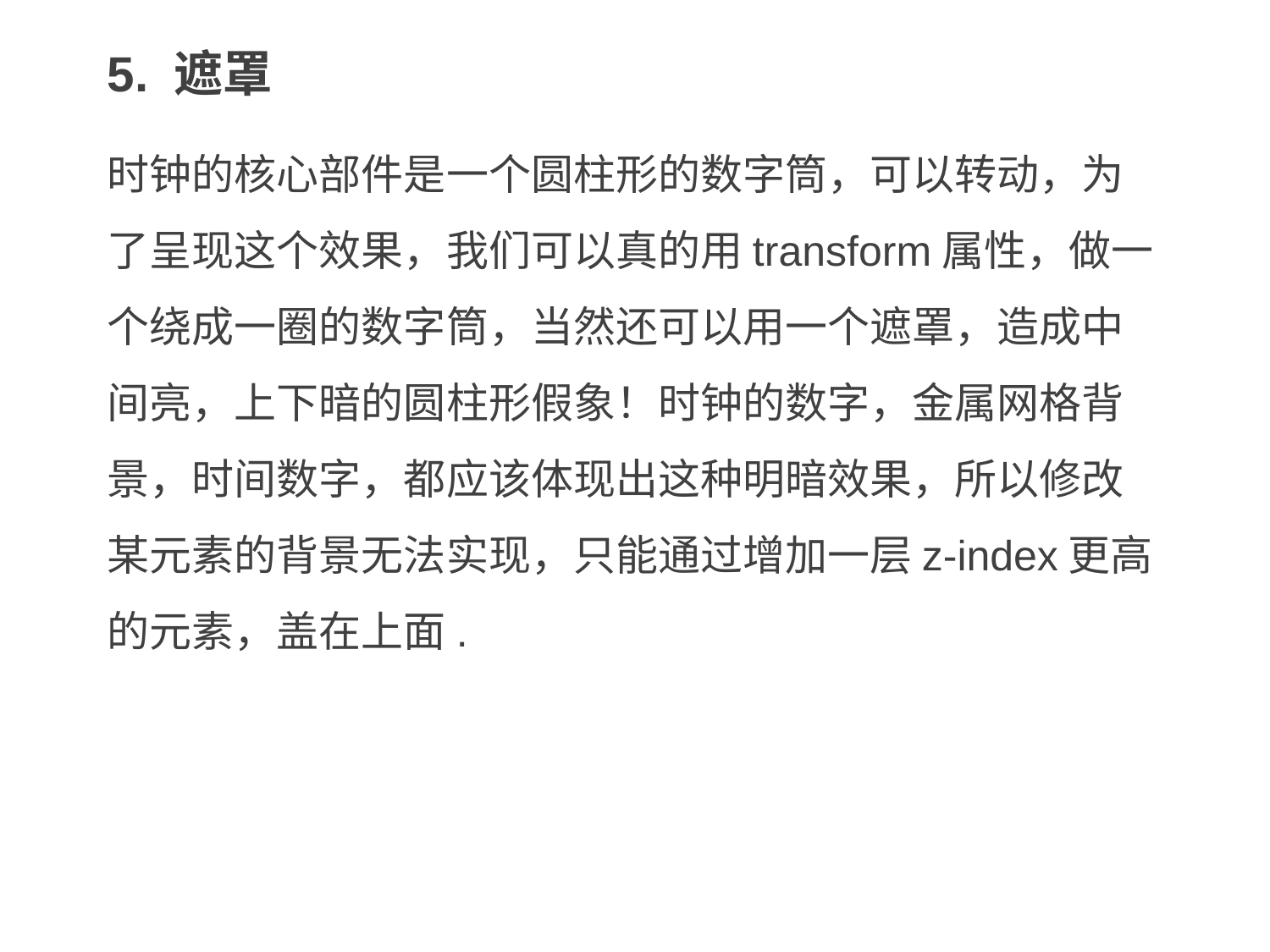

5. 遮罩
时钟的核心部件是一个圆柱形的数字筒，可以转动，为了呈现这个效果，我们可以真的用transform属性，做一个绕成一圈的数字筒，当然还可以用一个遮罩，造成中间亮，上下暗的圆柱形假象！时钟的数字，金属网格背景，时间数字，都应该体现出这种明暗效果，所以修改某元素的背景无法实现，只能通过增加一层z-index更高的元素，盖在上面.